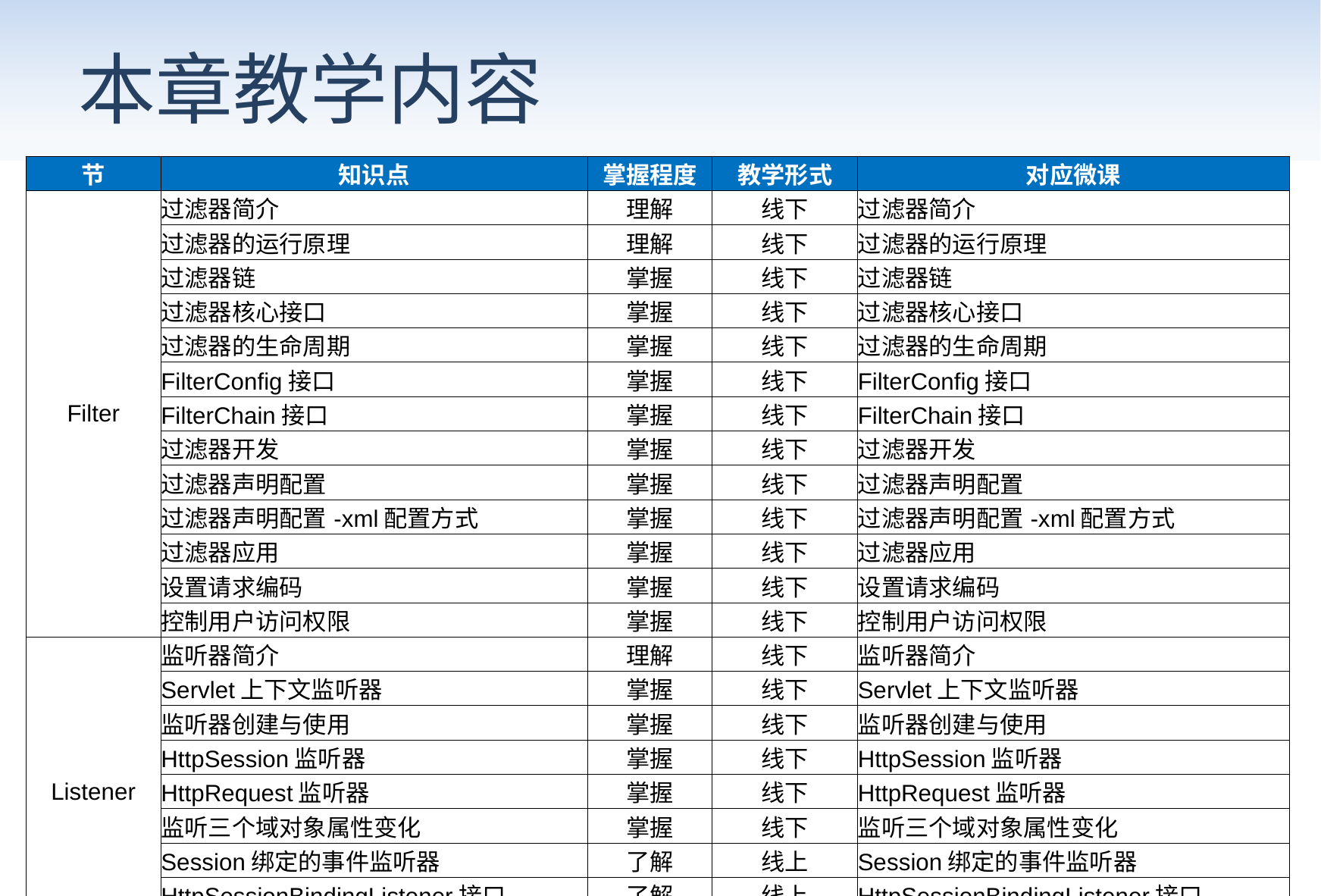

# 本章教学内容
| 节 | 知识点 | 掌握程度 | 教学形式 | 对应微课 |
| --- | --- | --- | --- | --- |
| Filter | 过滤器简介 | 理解 | 线下 | 过滤器简介 |
|  | 过滤器的运行原理 | 理解 | 线下 | 过滤器的运行原理 |
|  | 过滤器链 | 掌握 | 线下 | 过滤器链 |
|  | 过滤器核心接口 | 掌握 | 线下 | 过滤器核心接口 |
|  | 过滤器的生命周期 | 掌握 | 线下 | 过滤器的生命周期 |
|  | FilterConfig接口 | 掌握 | 线下 | FilterConfig接口 |
|  | FilterChain接口 | 掌握 | 线下 | FilterChain接口 |
|  | 过滤器开发 | 掌握 | 线下 | 过滤器开发 |
|  | 过滤器声明配置 | 掌握 | 线下 | 过滤器声明配置 |
|  | 过滤器声明配置-xml配置方式 | 掌握 | 线下 | 过滤器声明配置-xml配置方式 |
|  | 过滤器应用 | 掌握 | 线下 | 过滤器应用 |
|  | 设置请求编码 | 掌握 | 线下 | 设置请求编码 |
|  | 控制用户访问权限 | 掌握 | 线下 | 控制用户访问权限 |
| Listener | 监听器简介 | 理解 | 线下 | 监听器简介 |
|  | Servlet上下文监听器 | 掌握 | 线下 | Servlet上下文监听器 |
|  | 监听器创建与使用 | 掌握 | 线下 | 监听器创建与使用 |
|  | HttpSession监听器 | 掌握 | 线下 | HttpSession监听器 |
|  | HttpRequest监听器 | 掌握 | 线下 | HttpRequest监听器 |
|  | 监听三个域对象属性变化 | 掌握 | 线下 | 监听三个域对象属性变化 |
|  | Session绑定的事件监听器 | 了解 | 线上 | Session绑定的事件监听器 |
|  | HttpSessionBindingListener接口 | 了解 | 线上 | HttpSessionBindingListener接口 |
|  | HttpSessionActivationListener接口 | 了解 | 线上 | HttpSessionActivationListener接口 |